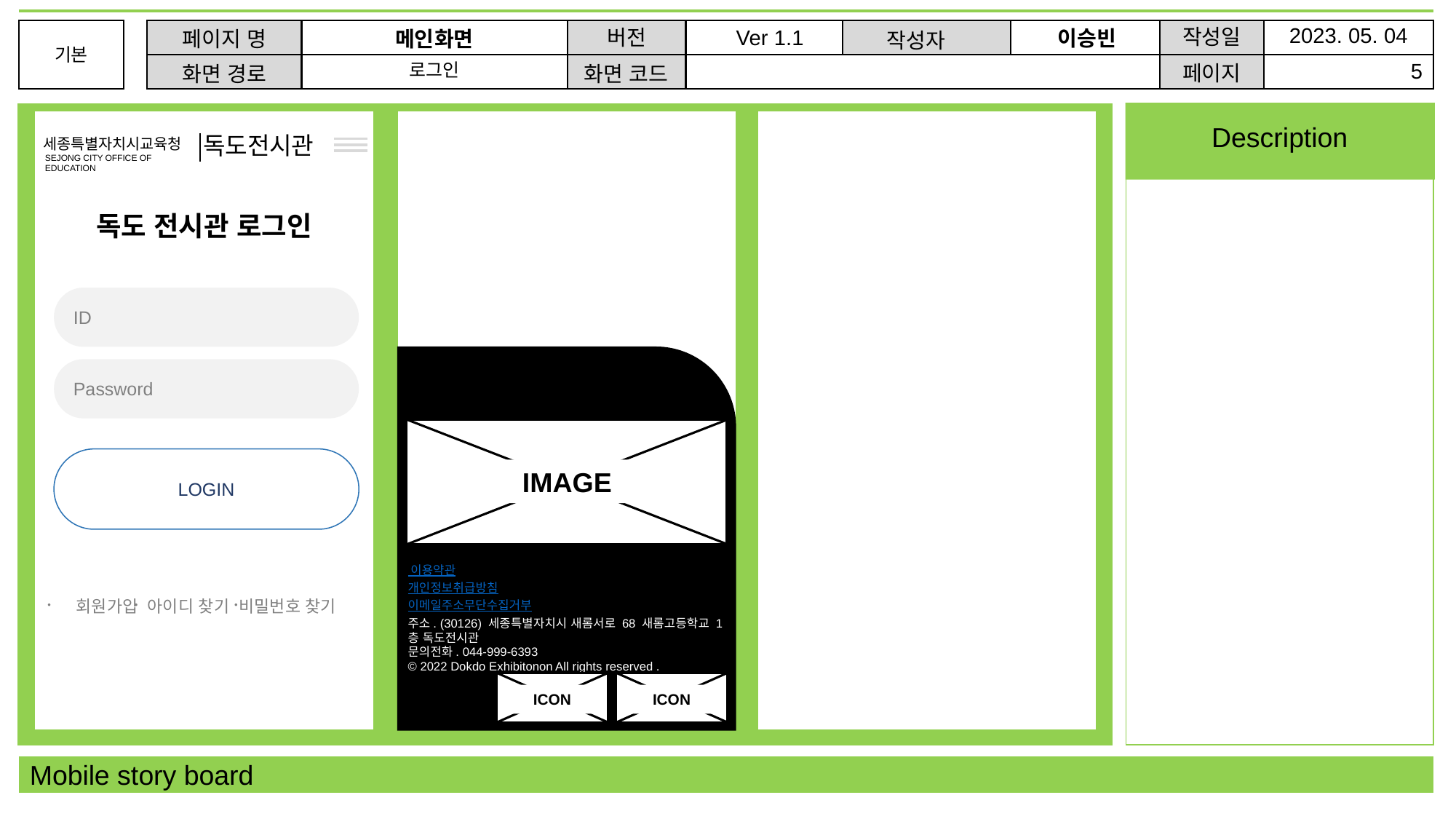

2023. 05. 04
작성일
Ver 1.1
버전
이승빈
페이지 명
메인화면

기본

기본
작성자
기본
5
로그인
페이지
화면 코드
화면 경로

기본
기본
기본
기본
Description
독도전시관
세종특별자치시교육청
SEJONG CITY OFFICE OF EDUCATION

독도 전시관 로그인
ID

IMAGE
 이용약관
개인정보취급방침
이메일주소무단수집거부
주소. (30126) 세종특별자치시 새롬서로 68 새롬고등학교 1층 독도전시관
문의전화. 044-999-6393
© 2022 Dokdo Exhibitonon All rights reserved .

ICON

ICON
Password
LOGIN

회원가입  아이디 찾기  비밀번호 찾기
●

●

●

Mobile story board